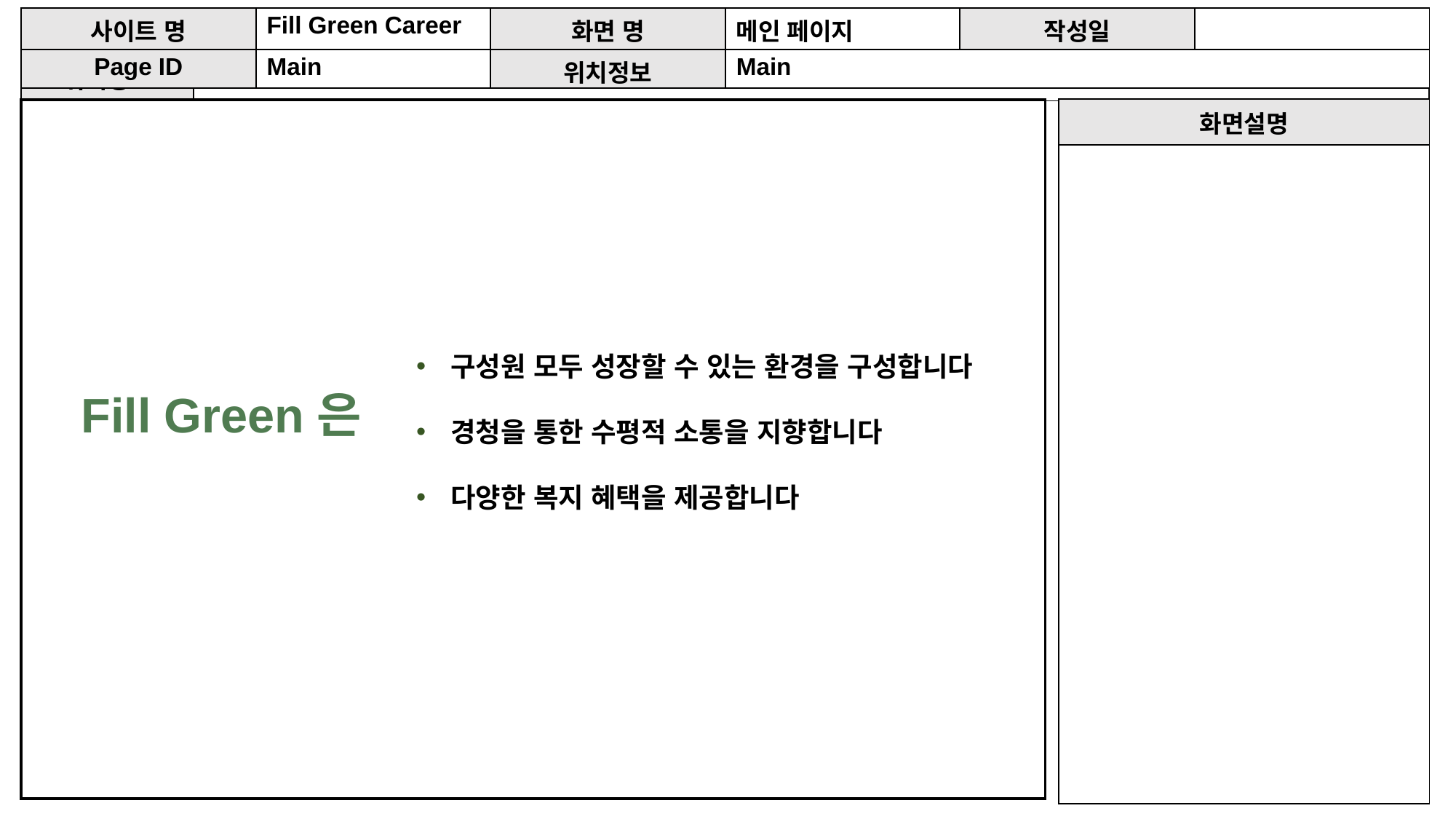

Fill Green Career
| 사이트 명 | Fill Green Career | 화면 명 | 메인 페이지 | 작성일 |  |
| --- | --- | --- | --- | --- | --- |
| Page ID | Main | 위치정보 | Main |  |  |
| 사이트 명 | PURMEE SEARCH | 화면 명 | 회사 소개 | 작성일 | 2022-10-08 |
| --- | --- | --- | --- | --- | --- |
| 위치정보 | Company |  |  |  |  |

| 화면설명 |
| --- |
|  |

구성원 모두 성장할 수 있는 환경을 구성합니다
경청을 통한 수평적 소통을 지향합니다
다양한 복지 혜택을 제공합니다

Fill Green은